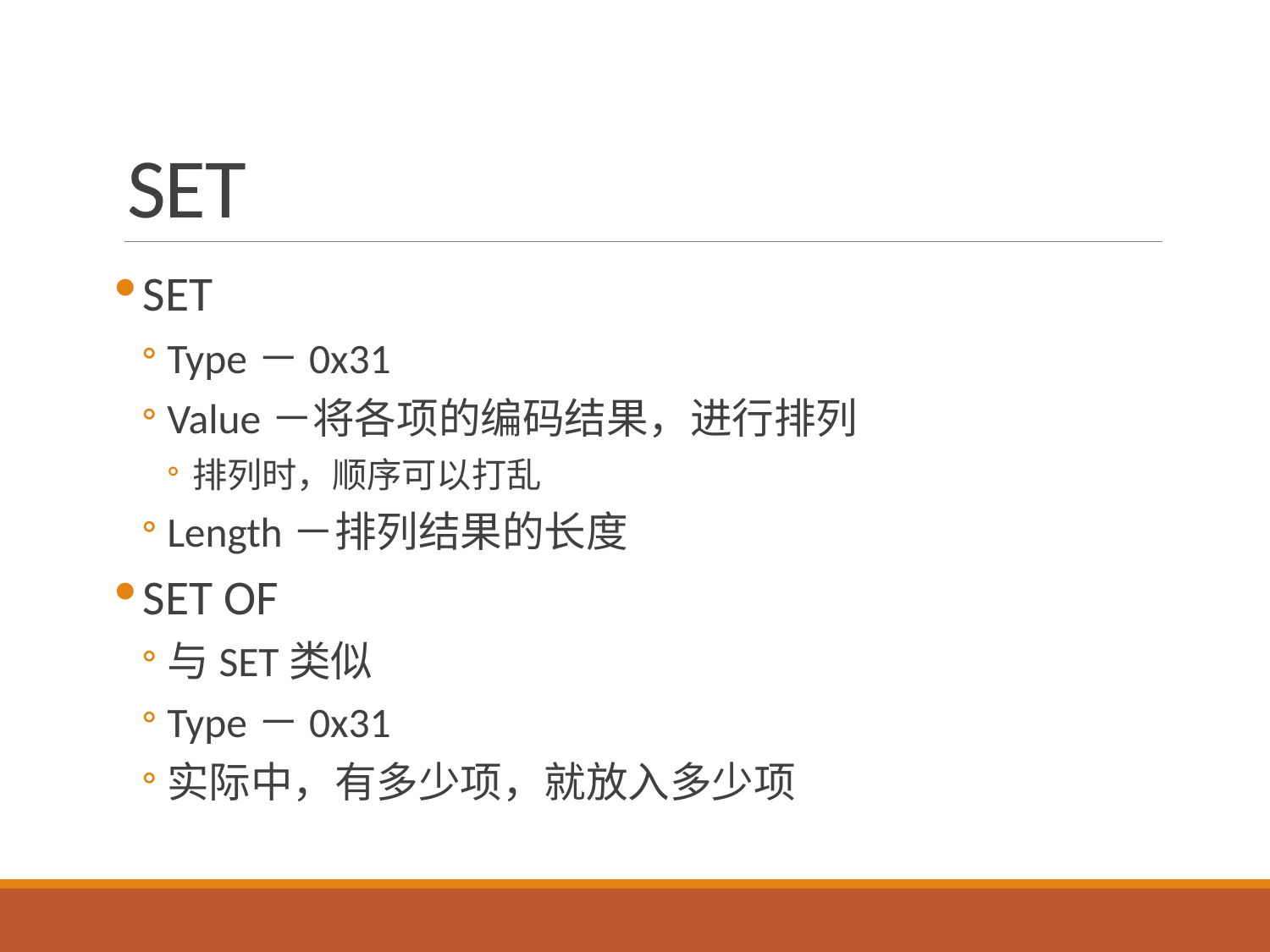

# SET
SET
Type－0x31
Value－将各项的编码结果，进行排列
排列时，顺序可以打乱
Length－排列结果的长度
SET OF
与SET类似
Type－0x31
实际中，有多少项，就放入多少项
73